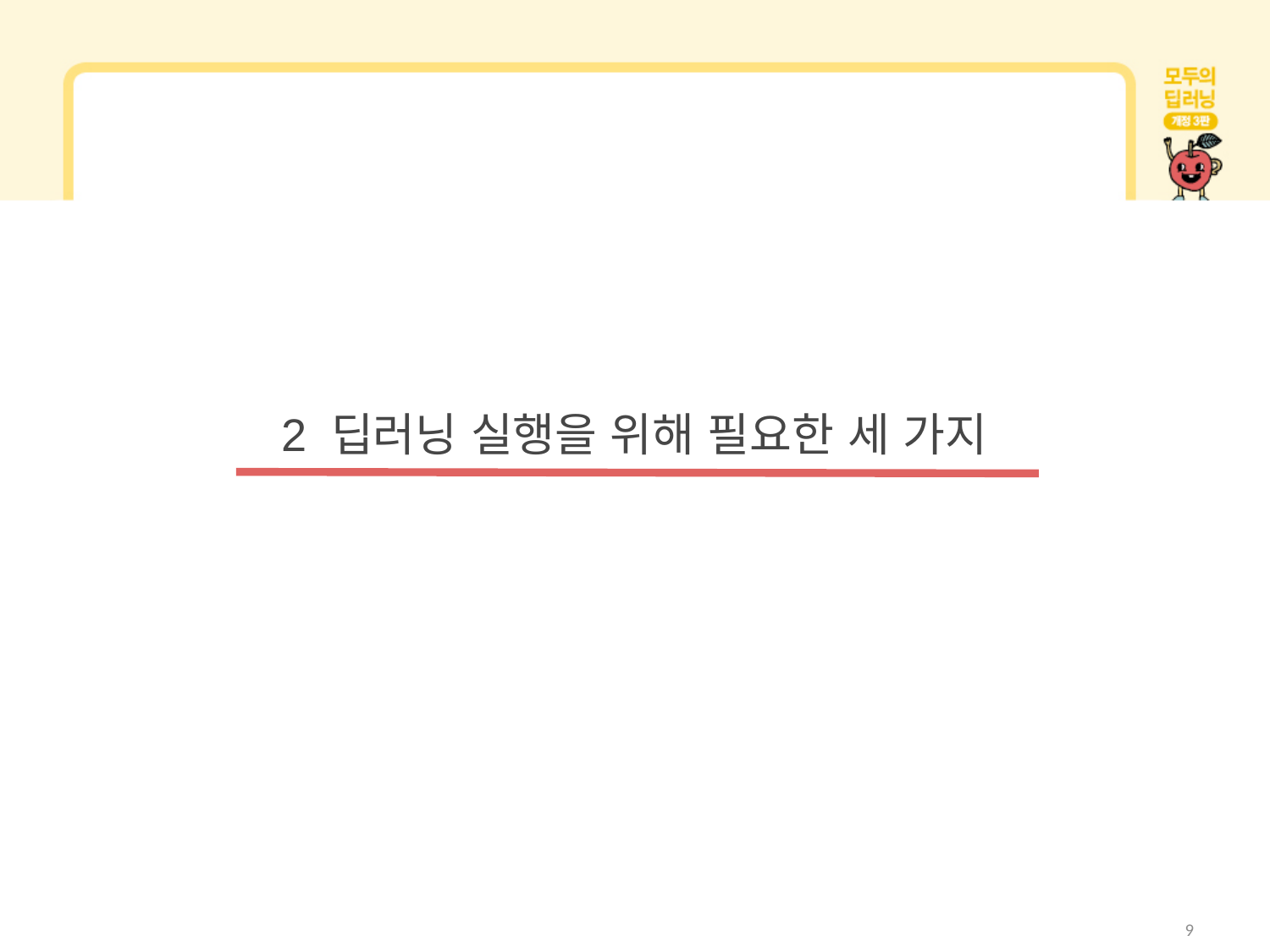

# 2 딥러닝 실행을 위해 필요한 세 가지
9